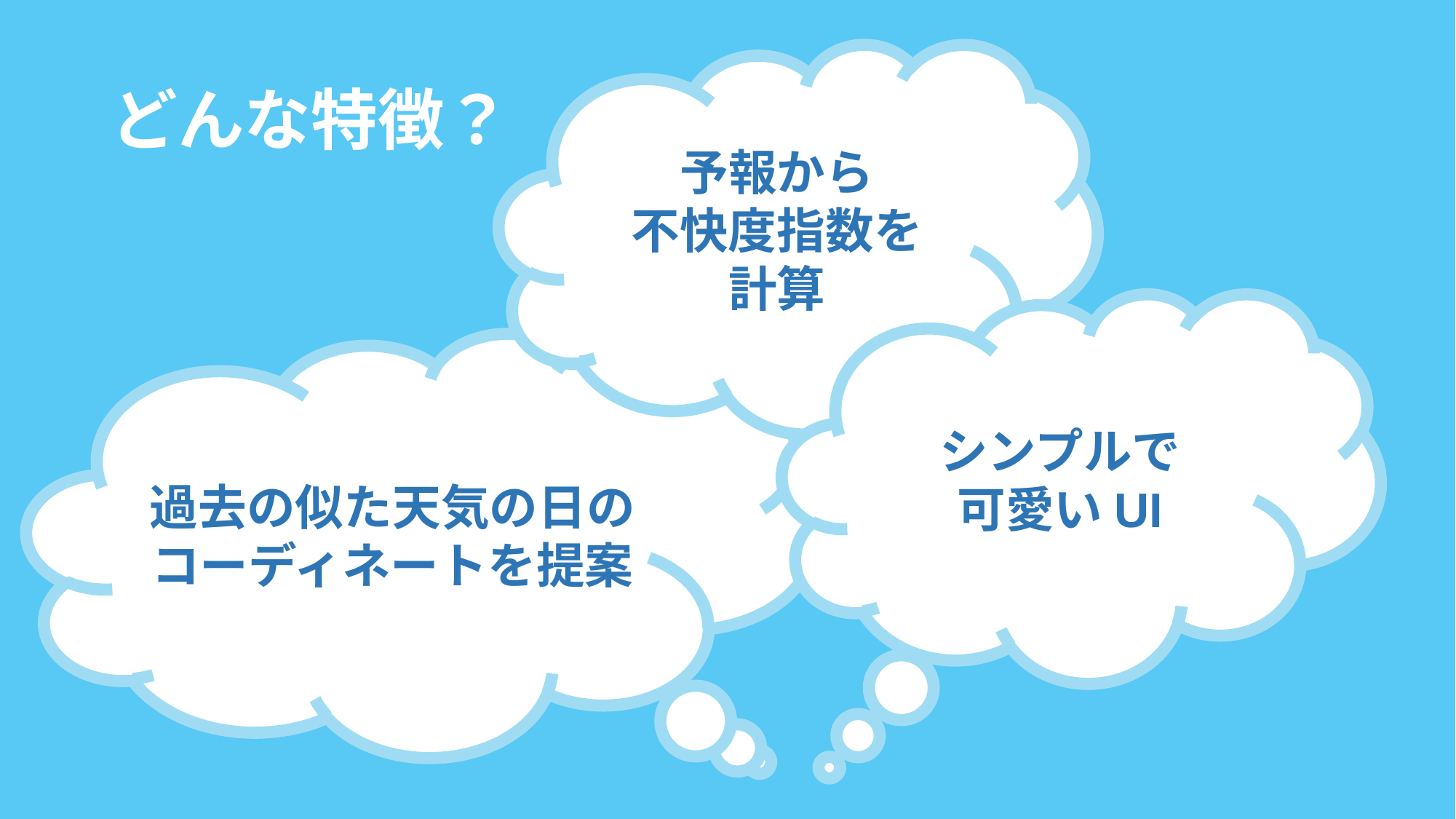

# どんな特徴？
予報から
不快度指数を
計算
シンプルで
可愛いUI
過去の似た天気の日のコーディネートを提案